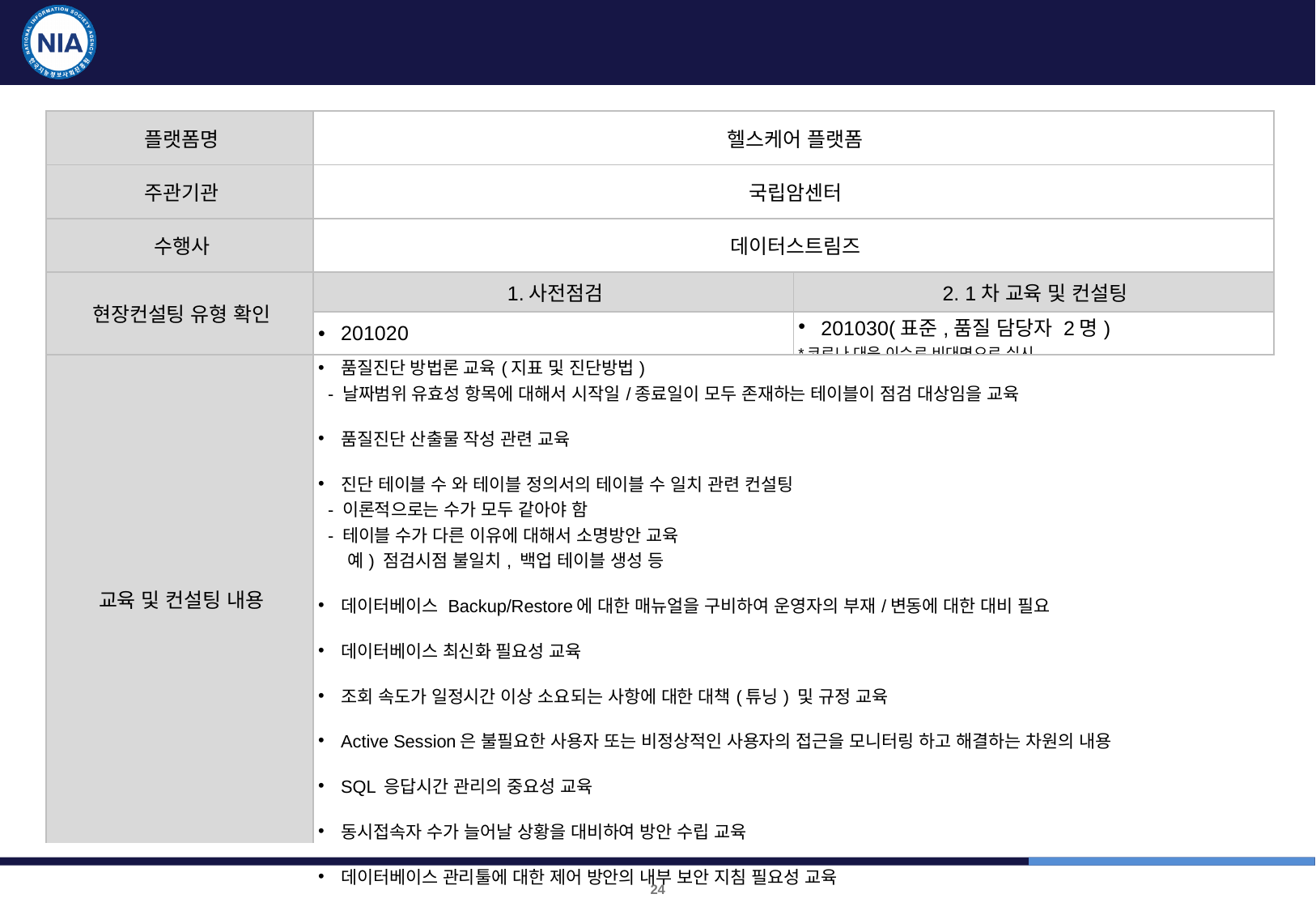

헬스케어 플랫폼 교육 및 컨설팅 결과
| 플랫폼명 | 헬스케어 플랫폼 |  |
| --- | --- | --- |
| 주관기관 | 국립암센터 |  |
| 수행사 | 데이터스트림즈 |  |
| 현장컨설팅 유형 확인 | 1.사전점검 | 2. 1차 교육 및 컨설팅 |
|  | 201020 | 201030(표준,품질 담당자 2명) \*코로나 대응 이슈로 비대면으로 실시 |
| 교육 및 컨설팅 내용 | 품질진단 방법론 교육(지표 및 진단방법) - 날짜범위 유효성 항목에 대해서 시작일/종료일이 모두 존재하는 테이블이 점검 대상임을 교육 품질진단 산출물 작성 관련 교육 진단 테이블 수 와 테이블 정의서의 테이블 수 일치 관련 컨설팅 - 이론적으로는 수가 모두 같아야 함 - 테이블 수가 다른 이유에 대해서 소명방안 교육 예) 점검시점 불일치, 백업 테이블 생성 등 데이터베이스 Backup/Restore에 대한 매뉴얼을 구비하여 운영자의 부재/변동에 대한 대비 필요 데이터베이스 최신화 필요성 교육 조회 속도가 일정시간 이상 소요되는 사항에 대한 대책(튜닝) 및 규정 교육 Active Session은 불필요한 사용자 또는 비정상적인 사용자의 접근을 모니터링 하고 해결하는 차원의 내용 SQL 응답시간 관리의 중요성 교육 동시접속자 수가 늘어날 상황을 대비하여 방안 수립 교육 데이터베이스 관리툴에 대한 제어 방안의 내부 보안 지침 필요성 교육 |  |